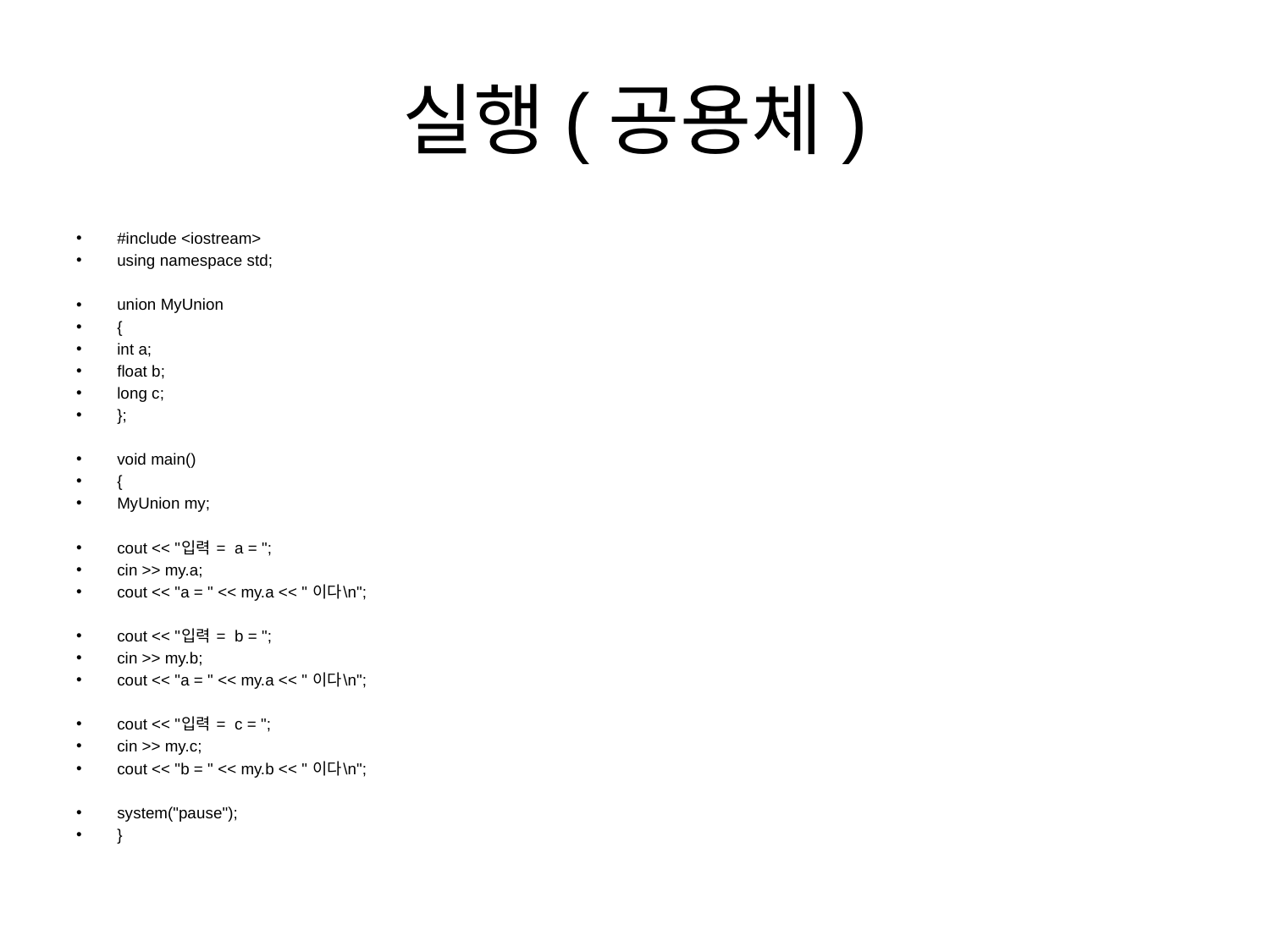

# 실행(공용체)
#include <iostream>
using namespace std;

union MyUnion
{
int a;
float b;
long c;
};

void main()
{
MyUnion my;

cout << "입력 =  a = ";
cin >> my.a;
cout << "a = " << my.a << " 이다\n";

cout << "입력 =  b = ";
cin >> my.b;
cout << "a = " << my.a << " 이다\n";

cout << "입력 =  c = ";
cin >> my.c;
cout << "b = " << my.b << " 이다\n";

system("pause");
}